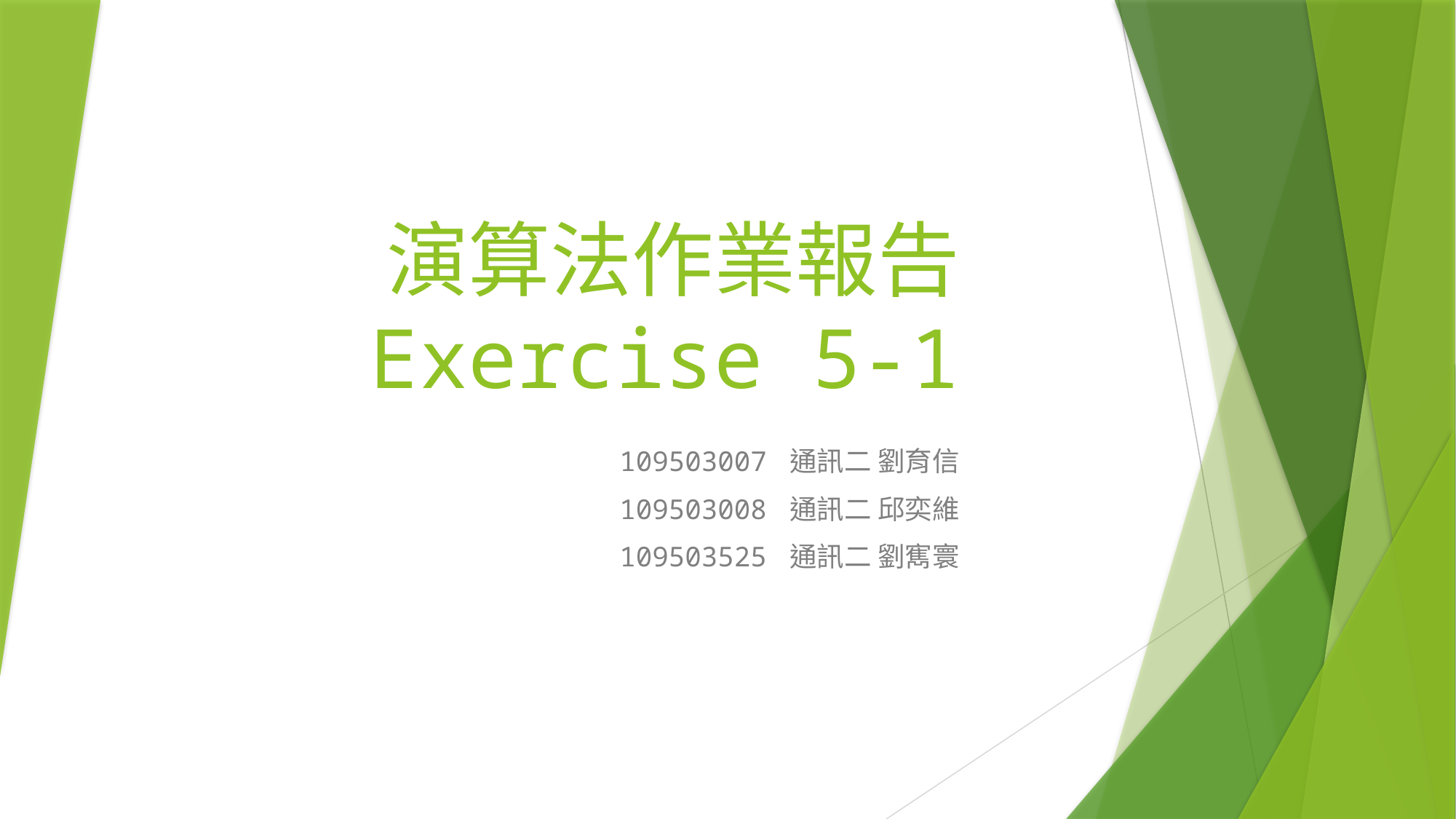

# 演算法作業報告 Exercise 5-1
109503007 通訊二 劉育信
109503008 通訊二 邱奕維
  109503525 通訊二 劉寯寰